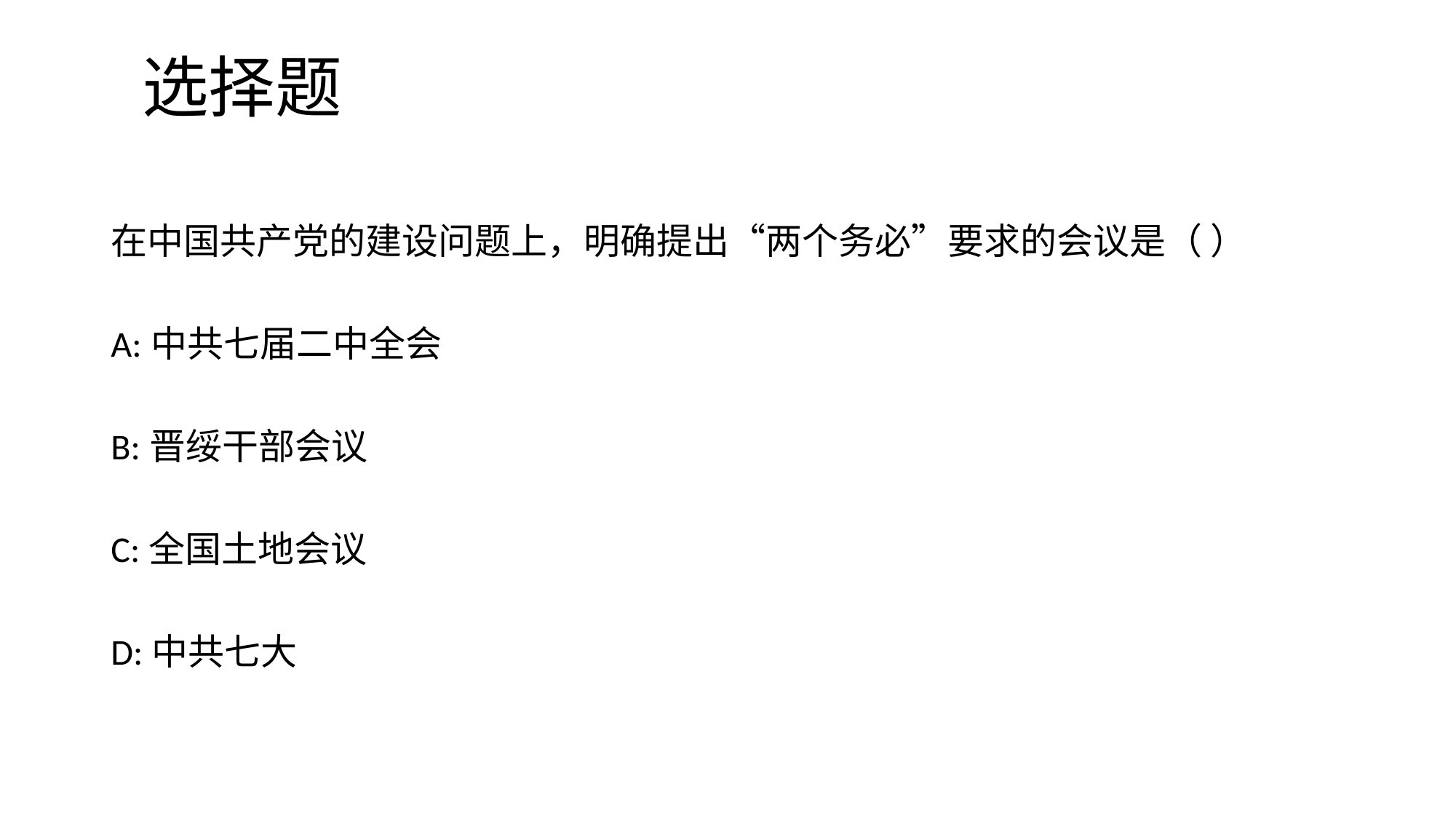

# 选择题
在中国共产党的建设问题上，明确提出“两个务必”要求的会议是（ ）
A:中共七届二中全会
B:晋绥干部会议
C:全国土地会议
D:中共七大